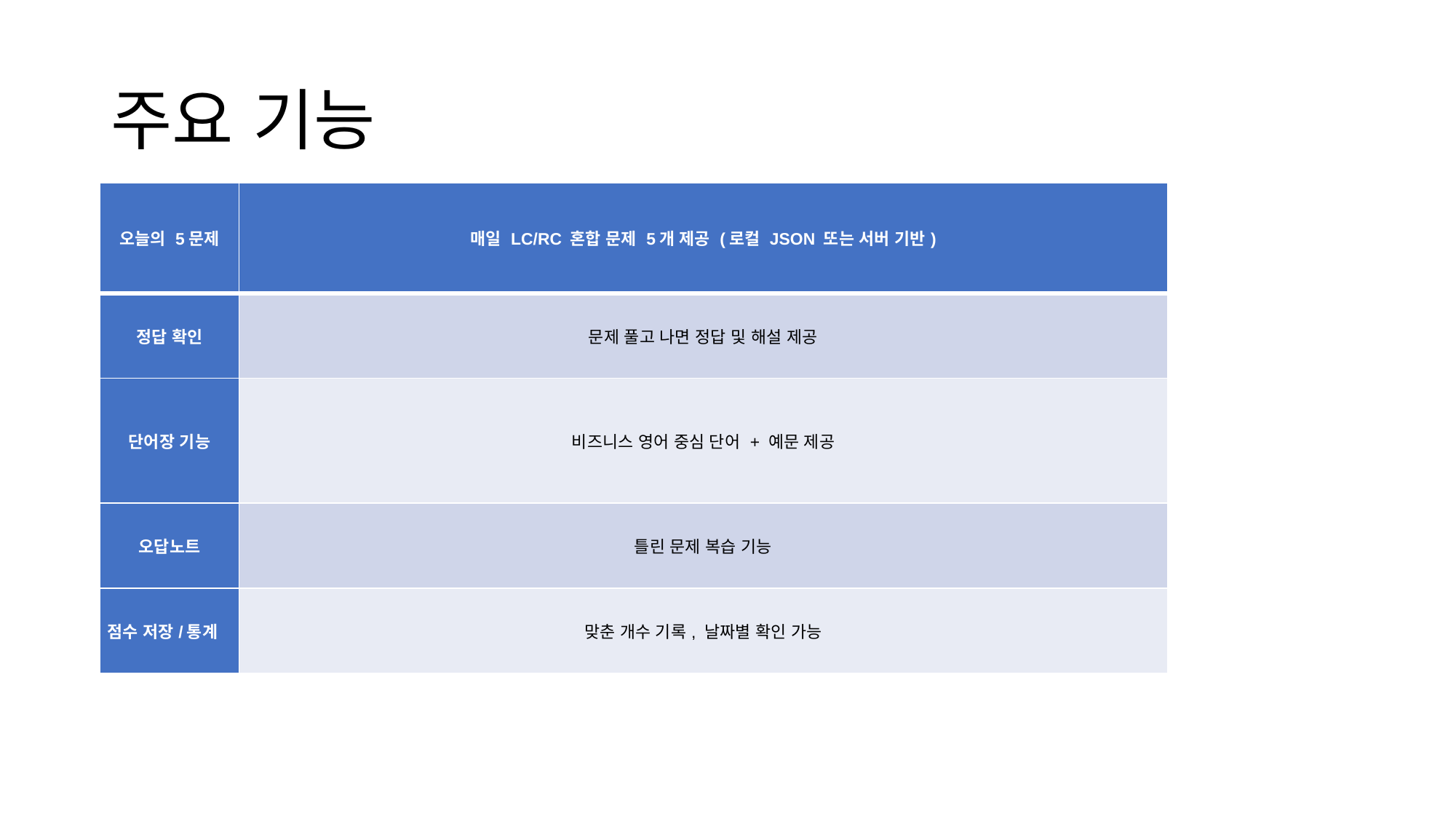

# 주요 기능
| 오늘의 5문제 | 매일 LC/RC 혼합 문제 5개 제공 (로컬 JSON 또는 서버 기반) |
| --- | --- |
| 정답 확인 | 문제 풀고 나면 정답 및 해설 제공 |
| 단어장 기능 | 비즈니스 영어 중심 단어 + 예문 제공 |
| 오답노트 | 틀린 문제 복습 기능 |
| 점수 저장/통계 | 맞춘 개수 기록, 날짜별 확인 가능 |